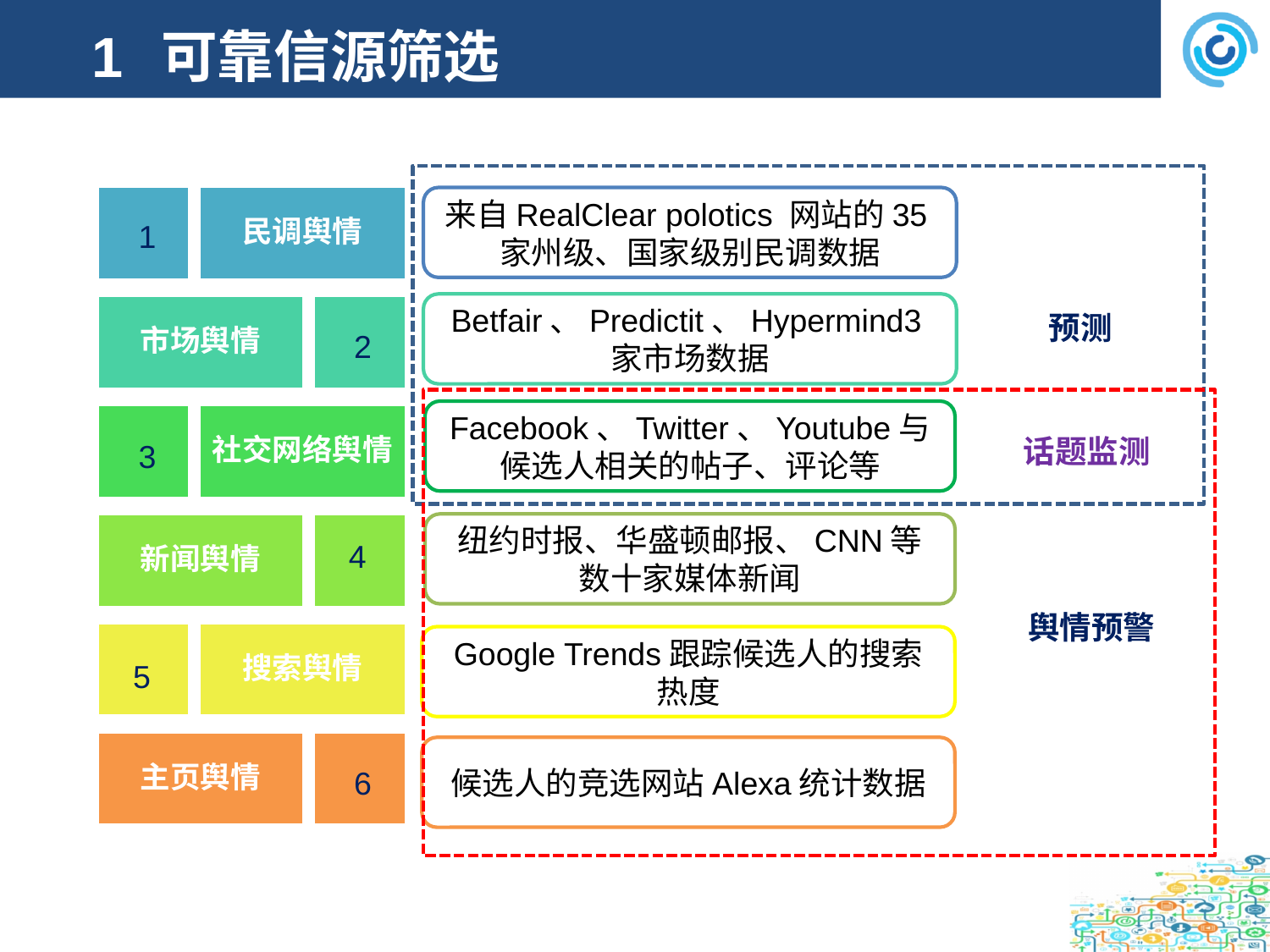

# 1   可靠信源筛选

预测
民调舆情
市场舆情
社交网络舆情
新闻舆情
搜索舆情
主页舆情
来自RealClear polotics 网站的35家州级、国家级别民调数据
1
Betfair、Predictit、Hypermind3家市场数据
2

舆情预警
话题监测
Facebook、Twitter、Youtube与候选人相关的帖子、评论等
3
纽约时报、华盛顿邮报、CNN等数十家媒体新闻
4
Google Trends跟踪候选人的搜索热度
5
候选人的竞选网站Alexa统计数据
6